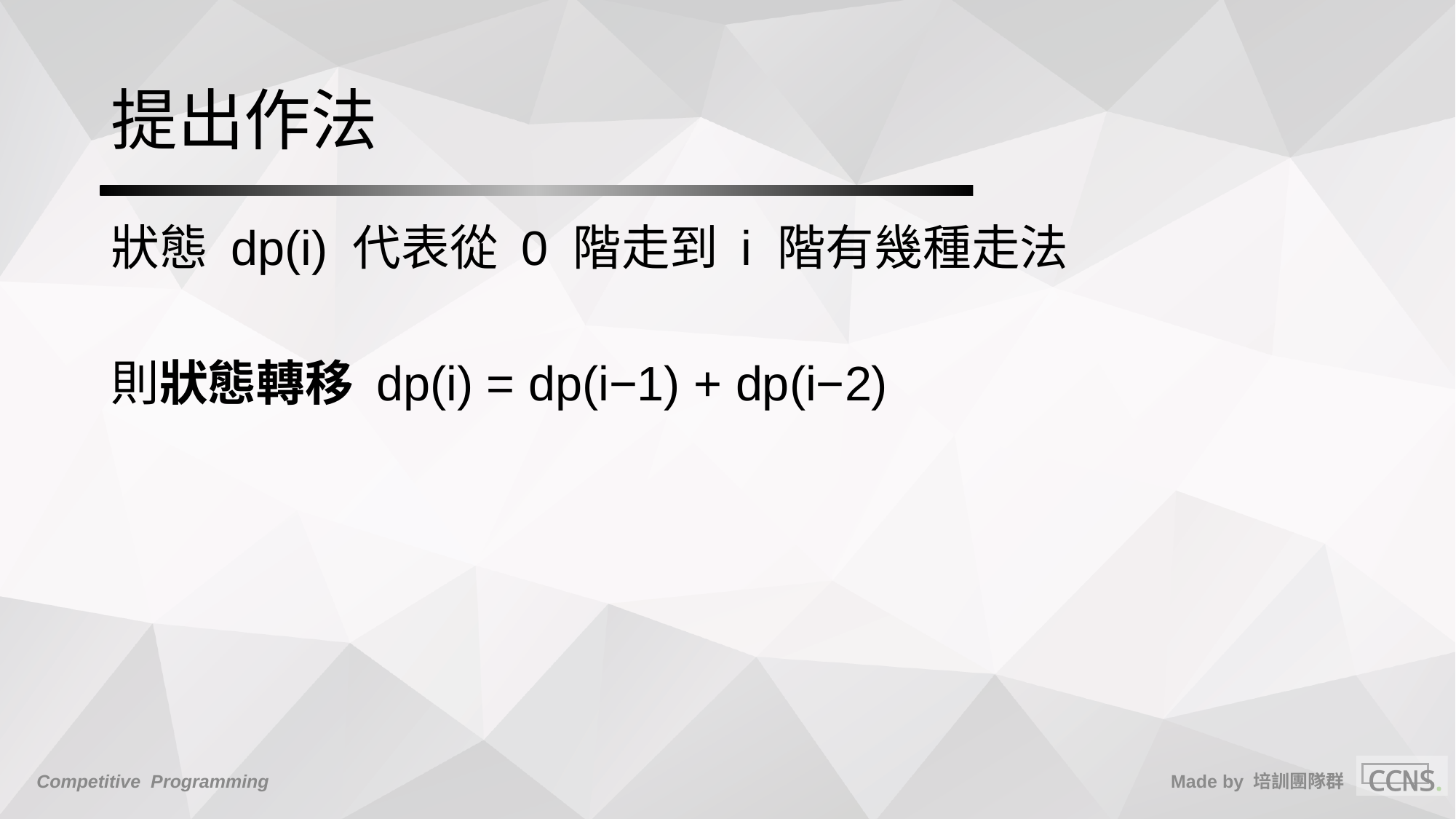

# 提出作法
狀態 dp(i) 代表從 0 階走到 i 階有幾種走法

則狀態轉移 dp(i) = dp(i−1) + dp(i−2)